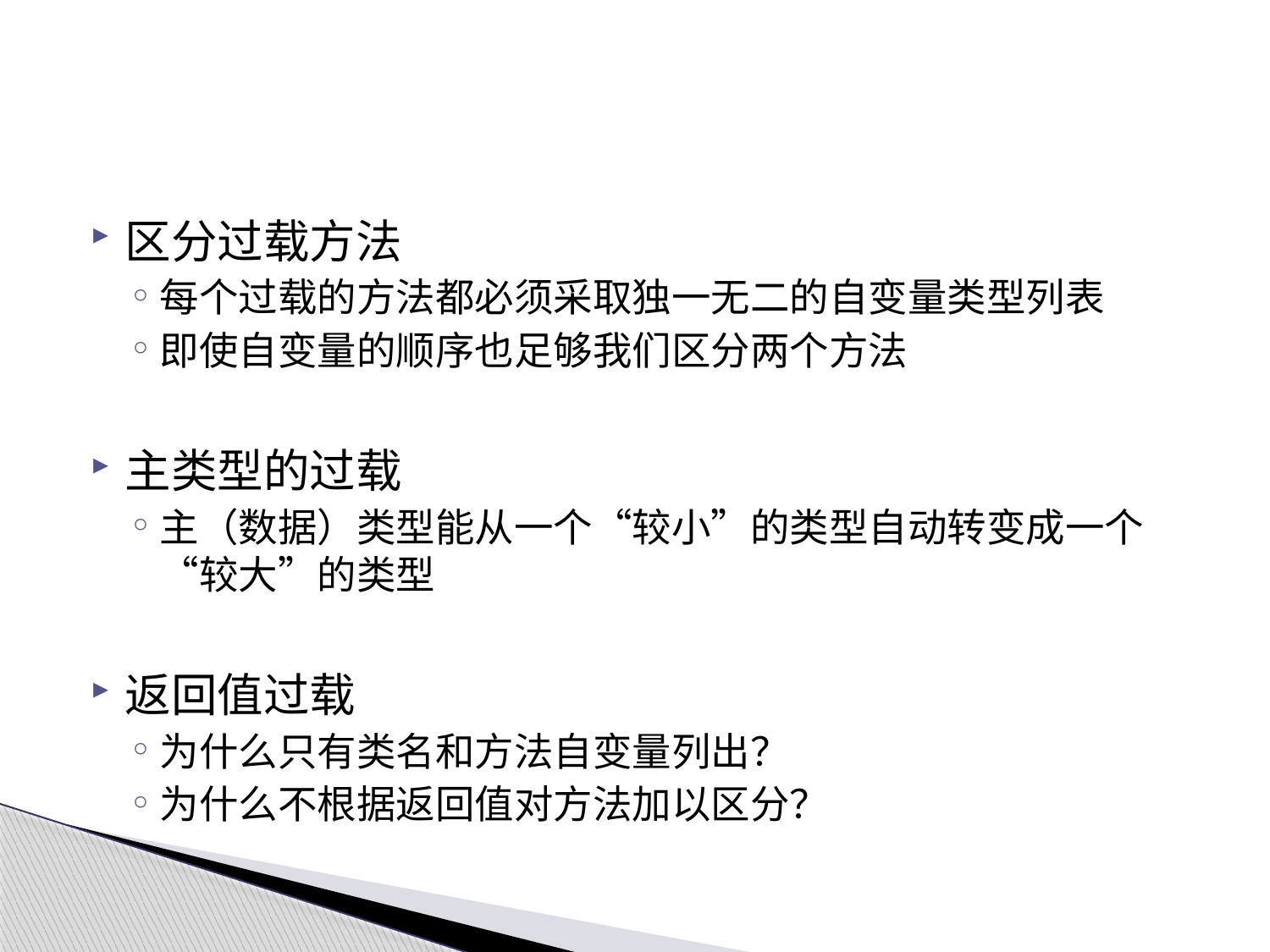

#
区分过载方法
每个过载的方法都必须采取独一无二的自变量类型列表
即使自变量的顺序也足够我们区分两个方法

主类型的过载
主（数据）类型能从一个“较小”的类型自动转变成一个“较大”的类型

返回值过载
为什么只有类名和方法自变量列出？
为什么不根据返回值对方法加以区分？